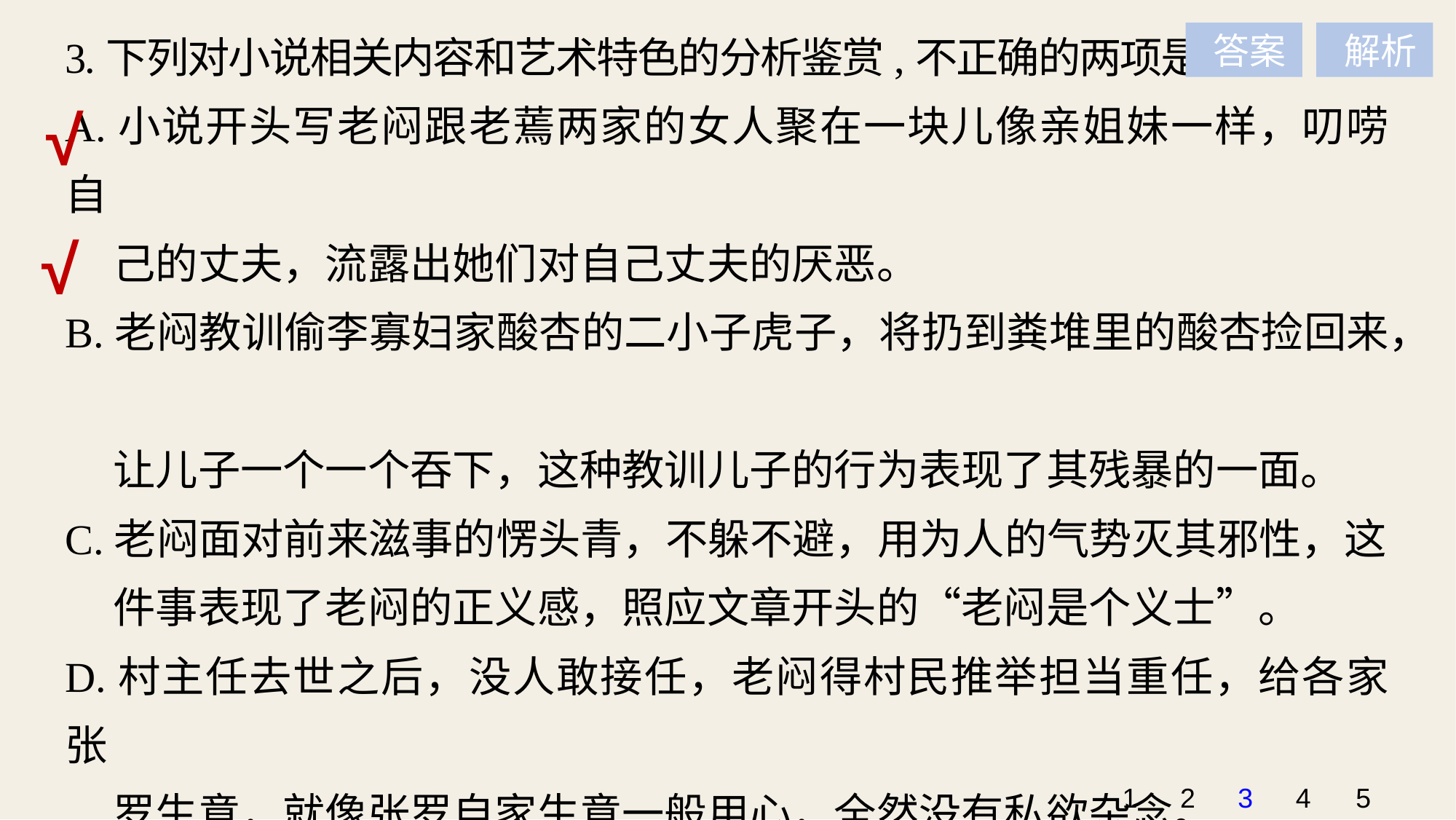

3.下列对小说相关内容和艺术特色的分析鉴赏,不正确的两项是
A.小说开头写老闷跟老蔫两家的女人聚在一块儿像亲姐妹一样，叨唠自
    己的丈夫，流露出她们对自己丈夫的厌恶。
B.老闷教训偷李寡妇家酸杏的二小子虎子，将扔到粪堆里的酸杏捡回来，
    让儿子一个一个吞下，这种教训儿子的行为表现了其残暴的一面。
C.老闷面对前来滋事的愣头青，不躲不避，用为人的气势灭其邪性，这
    件事表现了老闷的正义感，照应文章开头的“老闷是个义士”。
D.村主任去世之后，没人敢接任，老闷得村民推举担当重任，给各家张
    罗生意，就像张罗自家生意一般用心，全然没有私欲杂念。
E.小说语言自然流畅，长短句错落，既多用口语，又有一种诗性表达，
    如“老闷是个义士。名声传得很远，香远益清，像莲”。
 答案
 解析
√
√
1
2
3
4
5